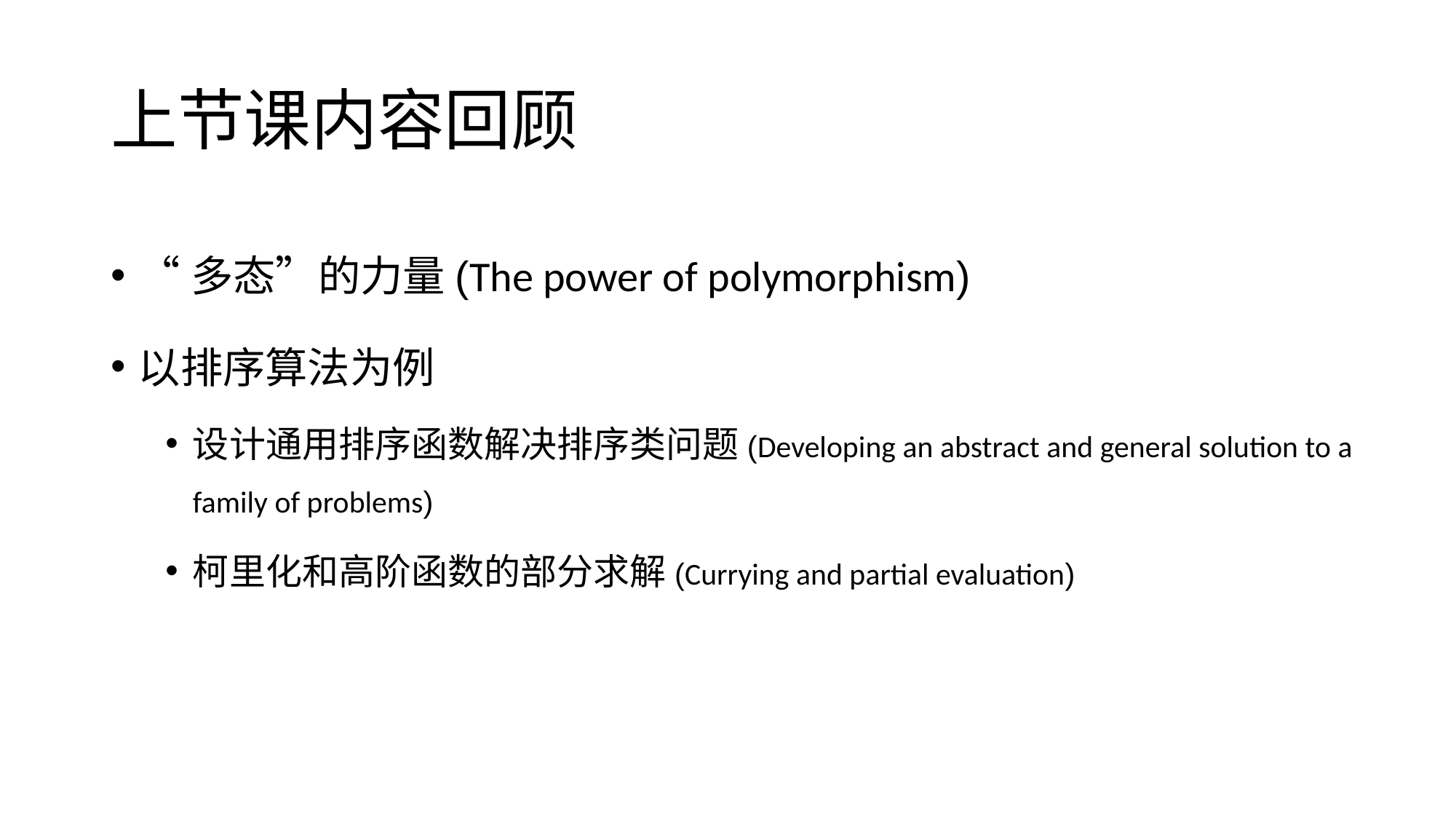

# 上节课内容回顾
“多态”的力量(The power of polymorphism)
以排序算法为例
设计通用排序函数解决排序类问题(Developing an abstract and general solution to a family of problems)
柯里化和高阶函数的部分求解(Currying and partial evaluation)